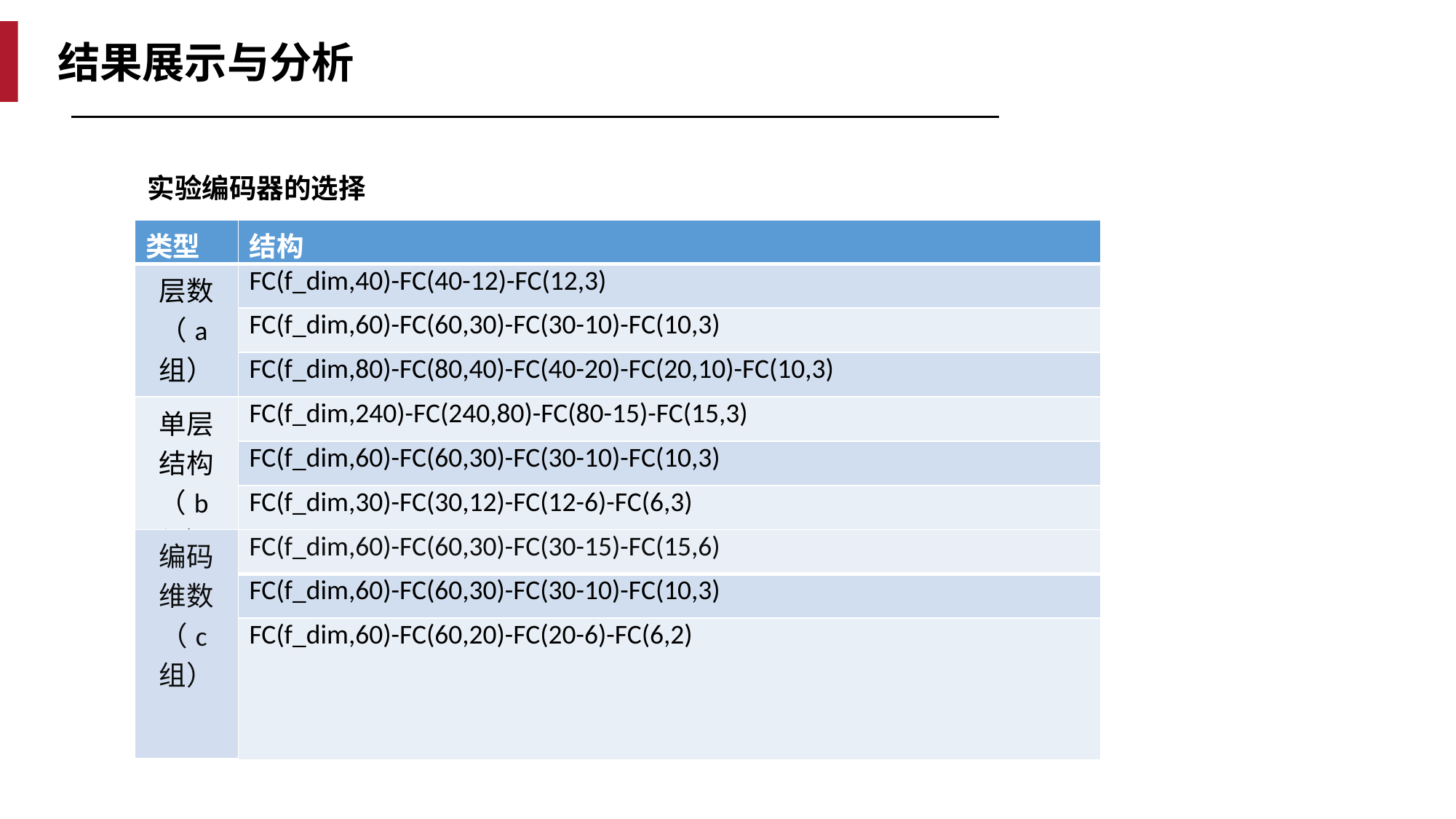

结果展示与分析
实验编码器的选择
| 类型 | 结构 |
| --- | --- |
| 层数 （a组） | FC(f\_dim,40)-FC(40-12)-FC(12,3) |
| 层数 | FC(f\_dim,60)-FC(60,30)-FC(30-10)-FC(10,3) |
|  | FC(f\_dim,80)-FC(80,40)-FC(40-20)-FC(20,10)-FC(10,3) |
| 单层结构 （b组） | FC(f\_dim,240)-FC(240,80)-FC(80-15)-FC(15,3) |
| 单层结构 | FC(f\_dim,60)-FC(60,30)-FC(30-10)-FC(10,3) |
|  | FC(f\_dim,30)-FC(30,12)-FC(12-6)-FC(6,3) |
| 编码维数 （c组） | FC(f\_dim,60)-FC(60,30)-FC(30-15)-FC(15,6) |
| --- | --- |
| 单层结构 | FC(f\_dim,60)-FC(60,30)-FC(30-10)-FC(10,3) |
|  | FC(f\_dim,60)-FC(60,20)-FC(20-6)-FC(6,2) |